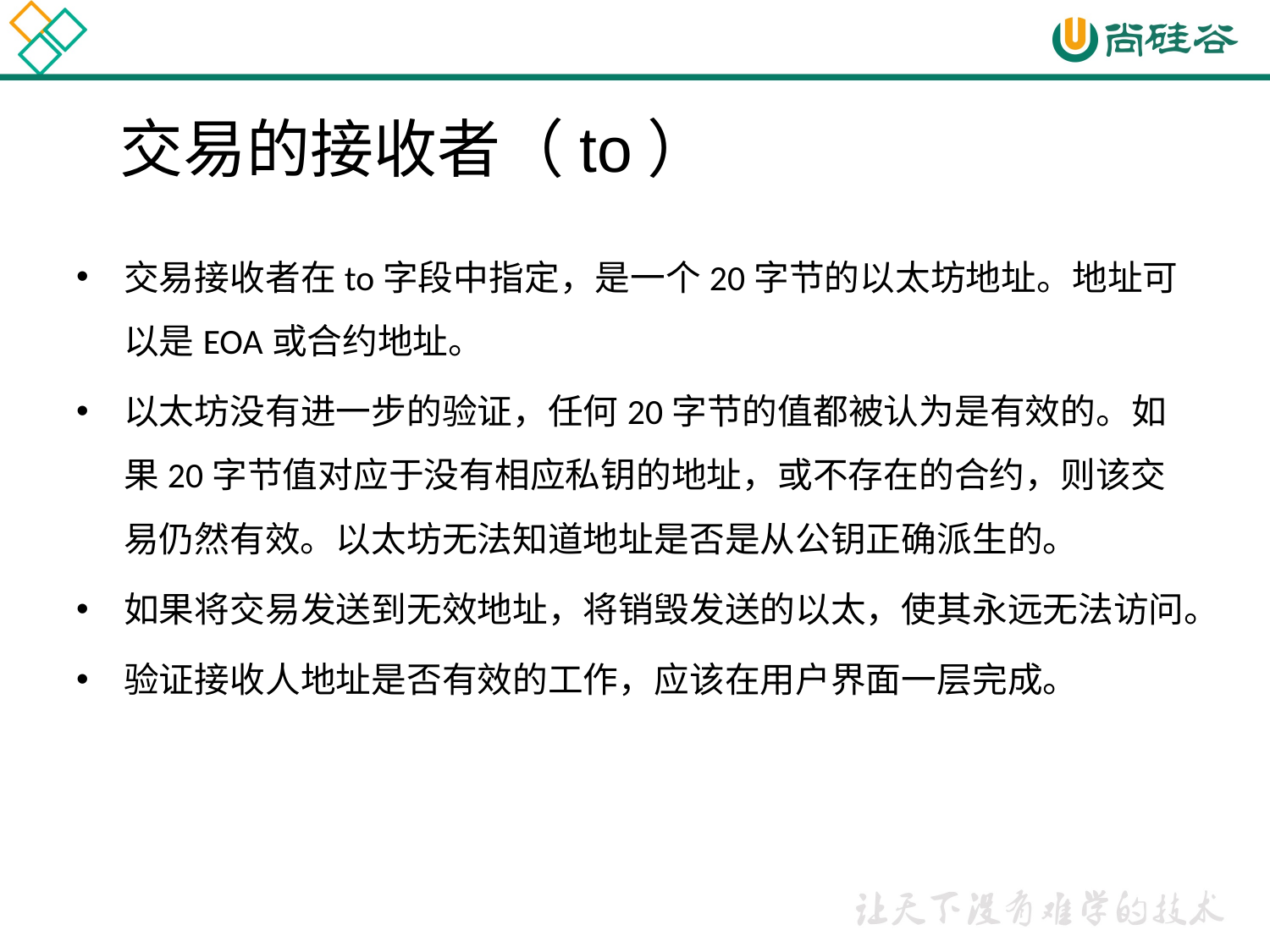

# 交易的接收者（to）
交易接收者在to字段中指定，是一个20字节的以太坊地址。地址可以是EOA或合约地址。
以太坊没有进一步的验证，任何20字节的值都被认为是有效的。如果20字节值对应于没有相应私钥的地址，或不存在的合约，则该交易仍然有效。以太坊无法知道地址是否是从公钥正确派生的。
如果将交易发送到无效地址，将销毁发送的以太，使其永远无法访问。
验证接收人地址是否有效的工作，应该在用户界面一层完成。